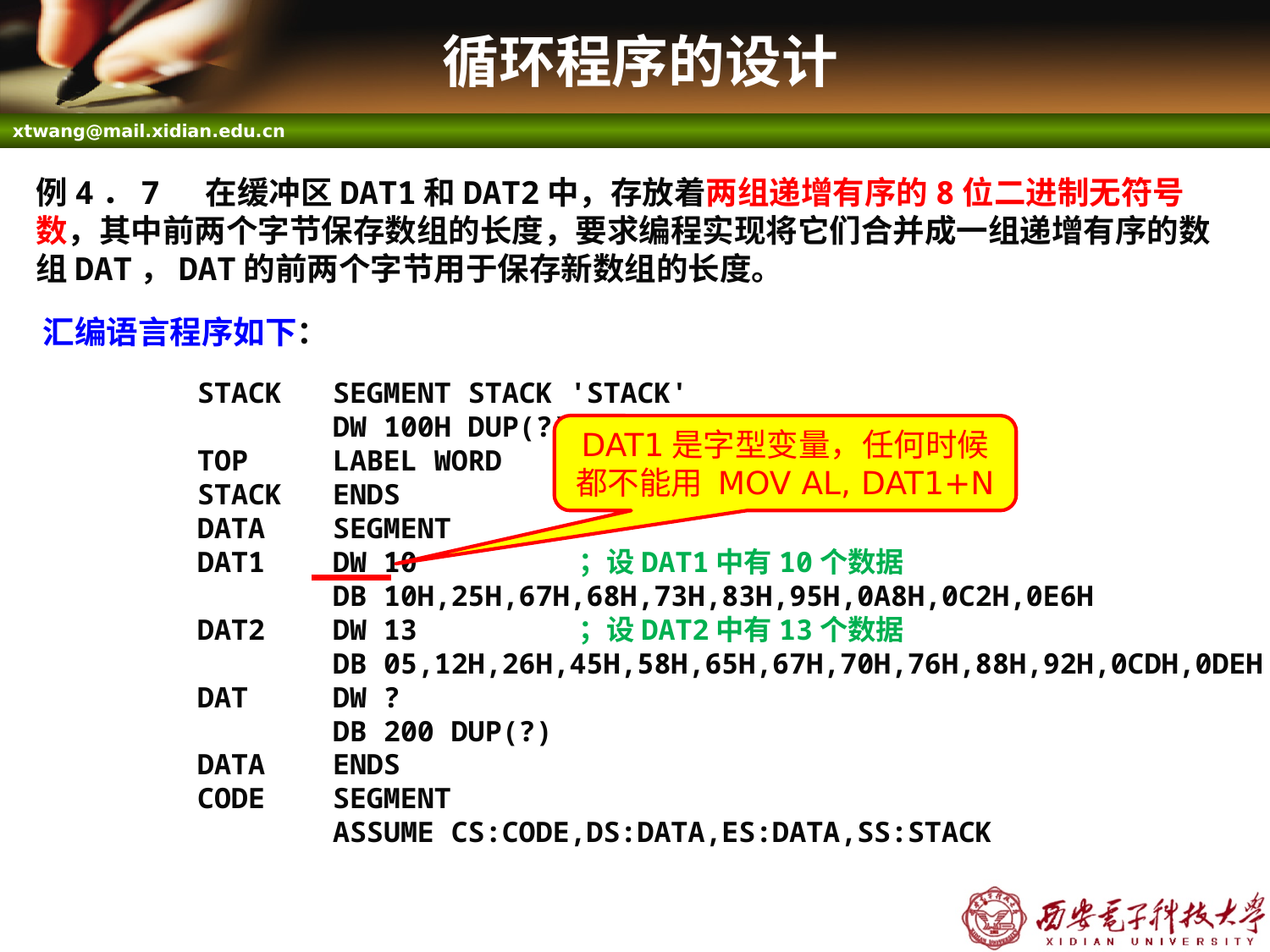

# 循环程序的设计
例4．7  在缓冲区DAT1和DAT2中，存放着两组递增有序的8位二进制无符号数，其中前两个字节保存数组的长度，要求编程实现将它们合并成一组递增有序的数组DAT，DAT的前两个字节用于保存新数组的长度。
汇编语言程序如下：
STACK   SEGMENT STACK 'STACK'
        DW 100H DUP(?)
TOP     LABEL WORD
STACK   ENDS
DATA    SEGMENT
DAT1    DW 10		；设DAT1中有10个数据
        DB 10H,25H,67H,68H,73H,83H,95H,0A8H,0C2H,0E6H
DAT2    DW 13		；设DAT2中有13个数据
        DB 05,12H,26H,45H,58H,65H,67H,70H,76H,88H,92H,0CDH,0DEH
DAT     DW ?
        DB 200 DUP(?)
DATA    ENDS
CODE    SEGMENT
        ASSUME CS:CODE,DS:DATA,ES:DATA,SS:STACK
DAT1是字型变量，任何时候
都不能用 MOV AL, DAT1+N